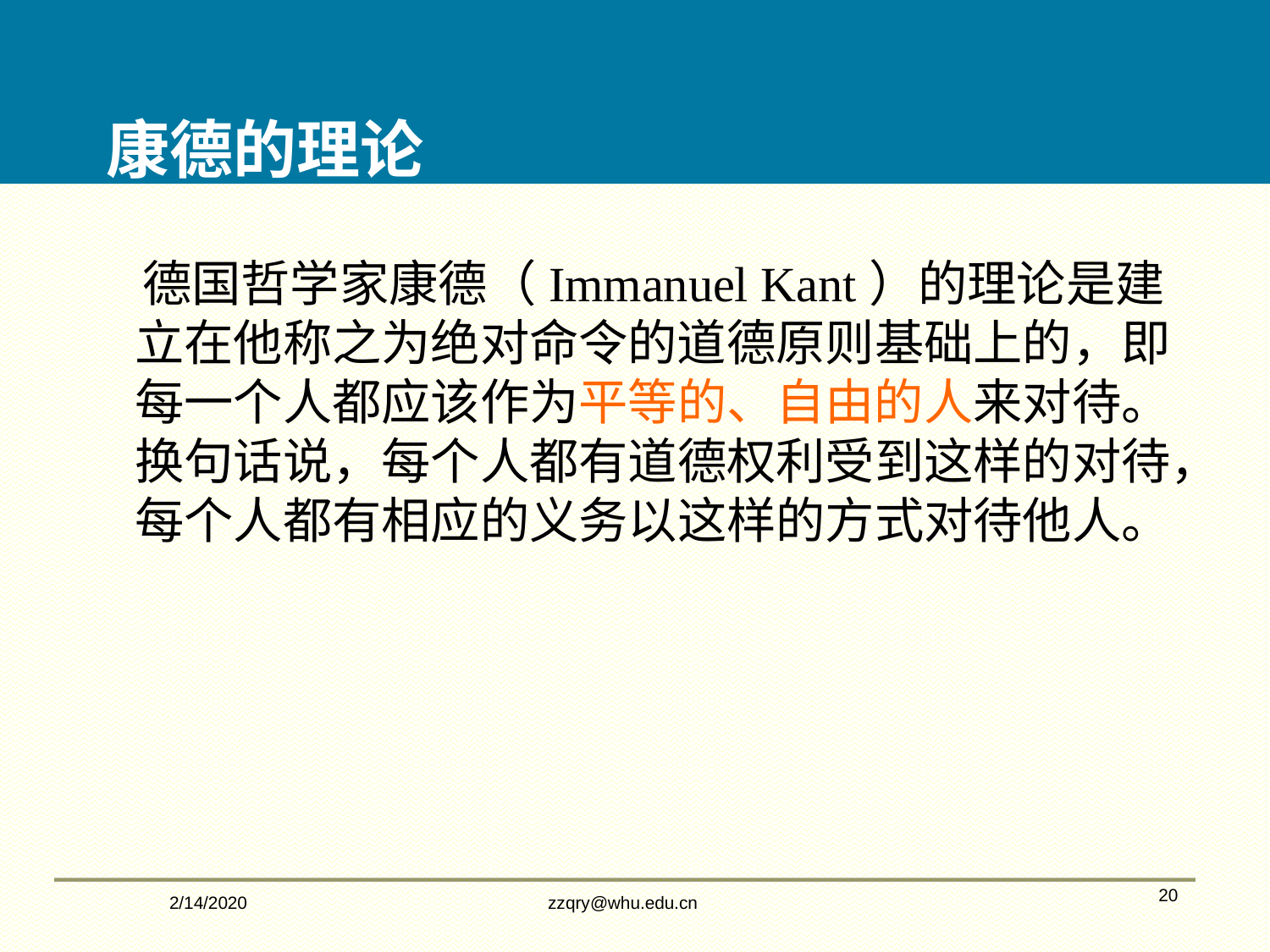

康德的理论
     德国哲学家康德（Immanuel Kant）的理论是建立在他称之为绝对命令的道德原则基础上的，即每一个人都应该作为平等的、自由的人来对待。换句话说，每个人都有道德权利受到这样的对待，每个人都有相应的义务以这样的方式对待他人。
2/14/2020
zzqry@whu.edu.cn
20